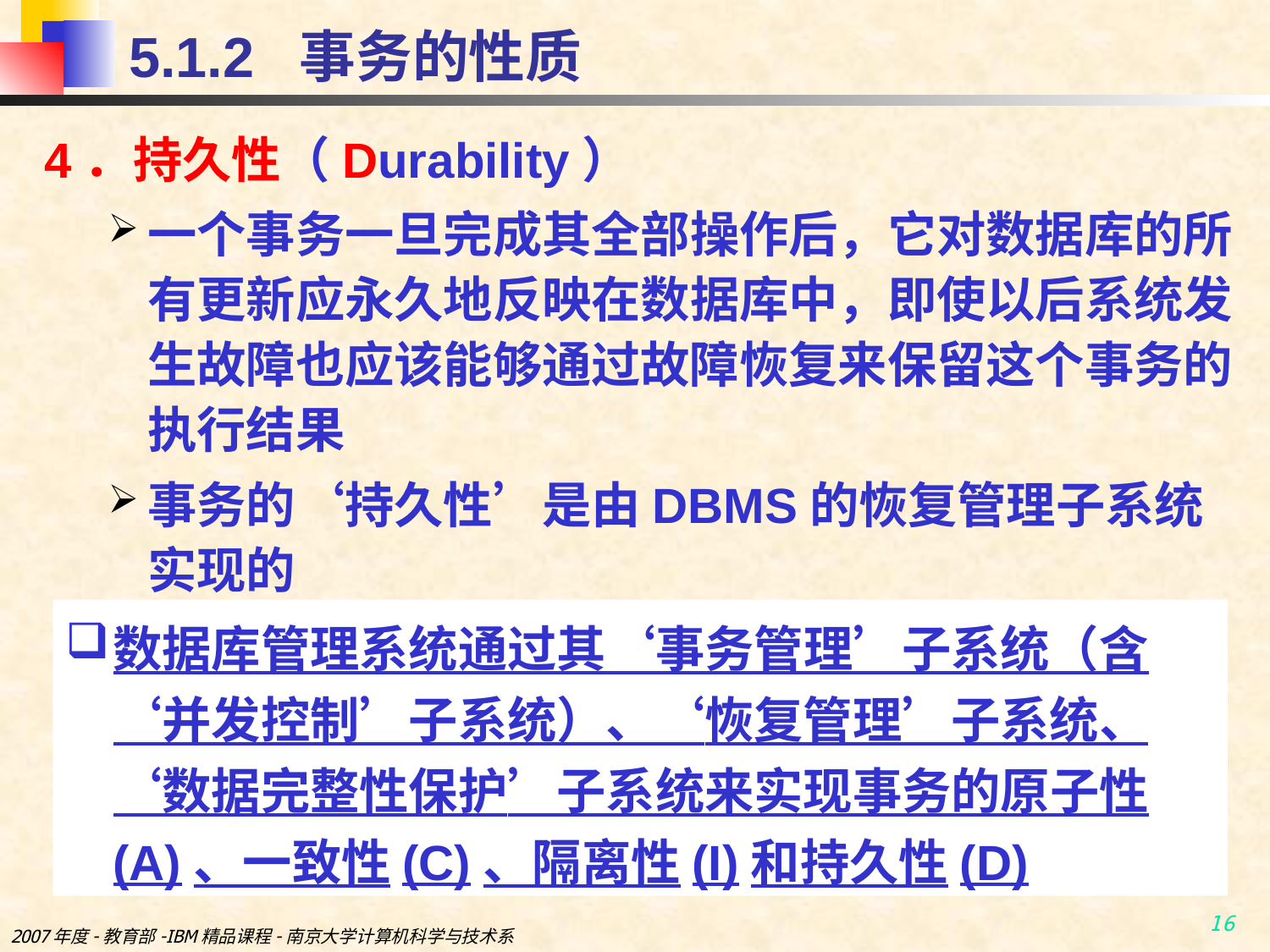

# 5.1.2  事务的性质
4．持久性（Durability）
一个事务一旦完成其全部操作后，它对数据库的所有更新应永久地反映在数据库中，即使以后系统发生故障也应该能够通过故障恢复来保留这个事务的执行结果
事务的‘持久性’是由DBMS的恢复管理子系统实现的
数据库管理系统通过其‘事务管理’子系统（含‘并发控制’子系统）、‘恢复管理’子系统、‘数据完整性保护’子系统来实现事务的原子性(A)、一致性(C)、隔离性(I)和持久性(D)
16